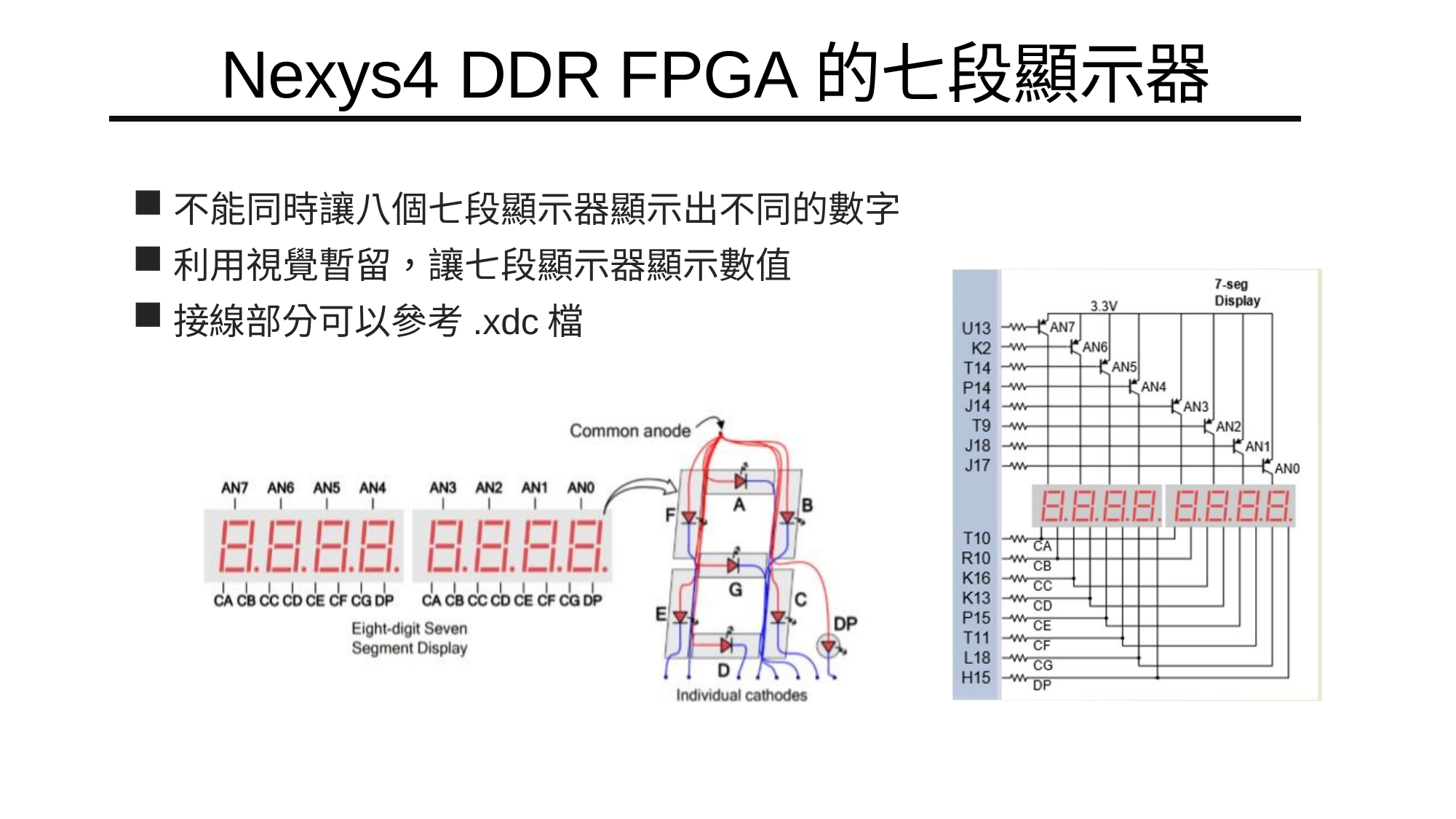

# Nexys4 DDR FPGA的七段顯示器
不能同時讓八個七段顯示器顯示出不同的數字
利用視覺暫留，讓七段顯示器顯示數值
接線部分可以參考.xdc檔